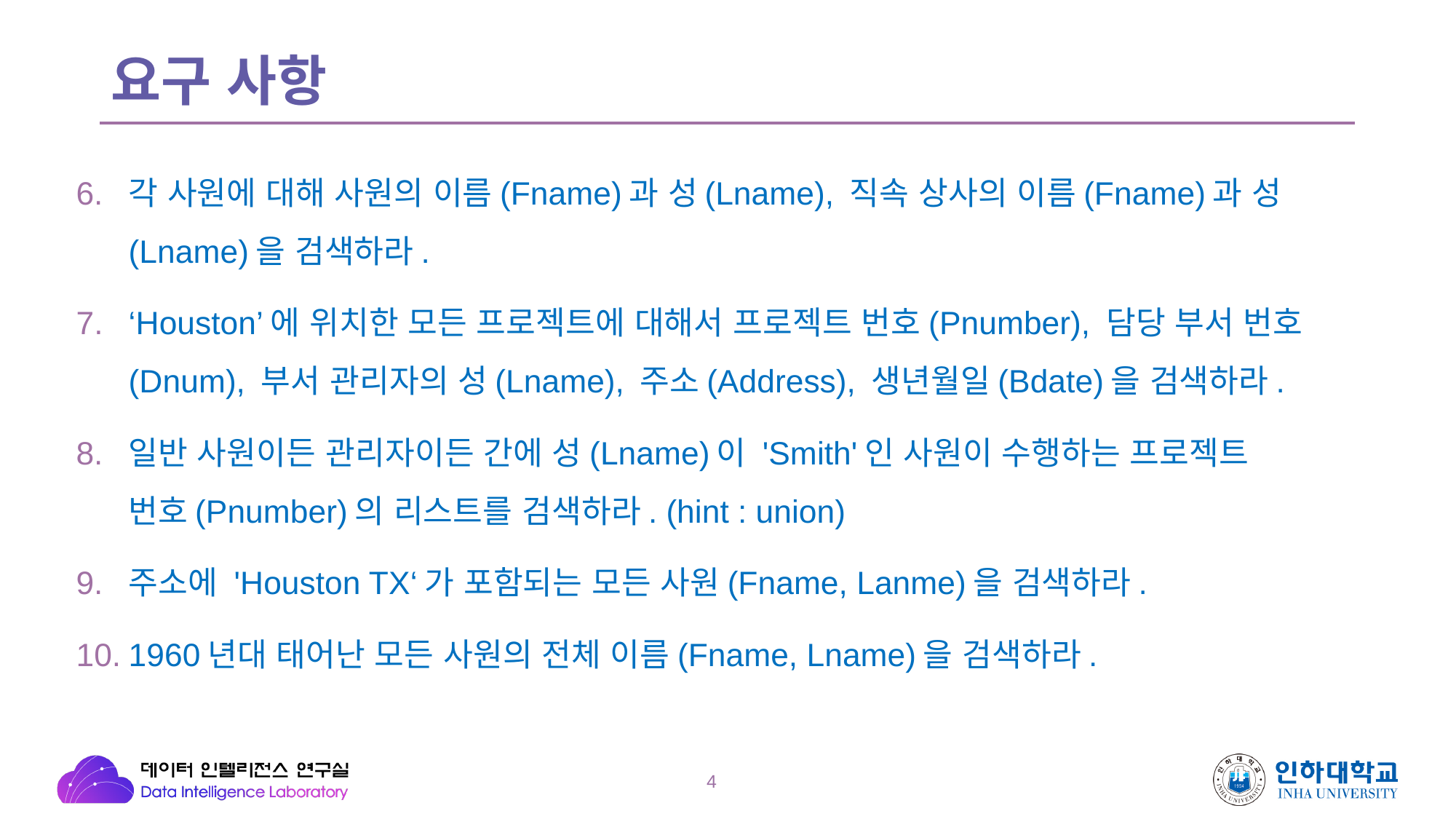

# 요구 사항
각 사원에 대해 사원의 이름(Fname)과 성(Lname), 직속 상사의 이름(Fname)과 성(Lname)을 검색하라.
‘Houston’에 위치한 모든 프로젝트에 대해서 프로젝트 번호(Pnumber), 담당 부서 번호(Dnum), 부서 관리자의 성(Lname), 주소(Address), 생년월일(Bdate)을 검색하라.
일반 사원이든 관리자이든 간에 성(Lname)이 'Smith'인 사원이 수행하는 프로젝트 번호(Pnumber)의 리스트를 검색하라. (hint : union)
주소에 'Houston TX‘가 포함되는 모든 사원(Fname, Lanme)을 검색하라.
1960년대 태어난 모든 사원의 전체 이름(Fname, Lname)을 검색하라.

4